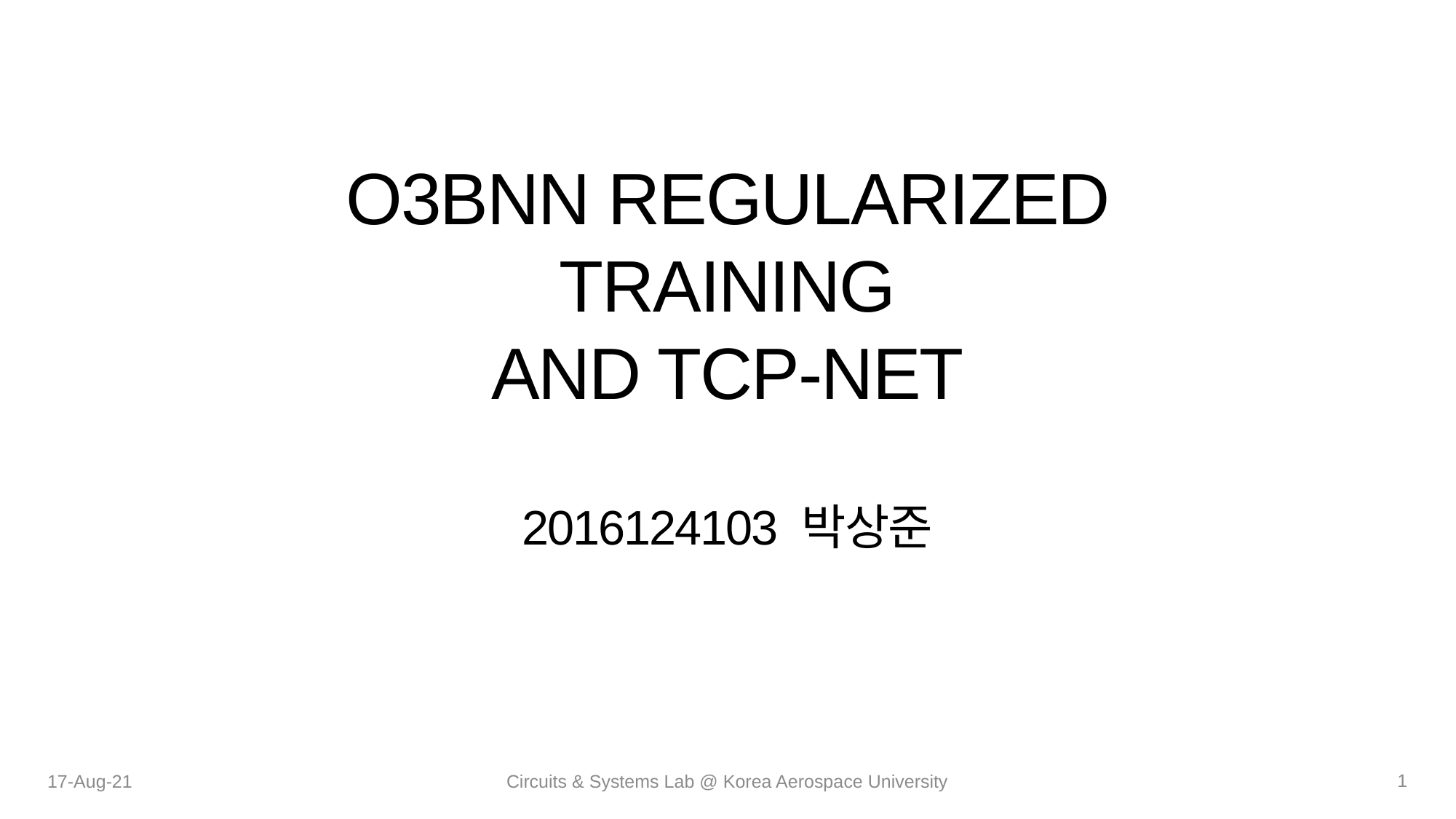

# O3BNN Regularized Training and TCP-NET
2016124103 박상준
1
17-Aug-21
Circuits & Systems Lab @ Korea Aerospace University